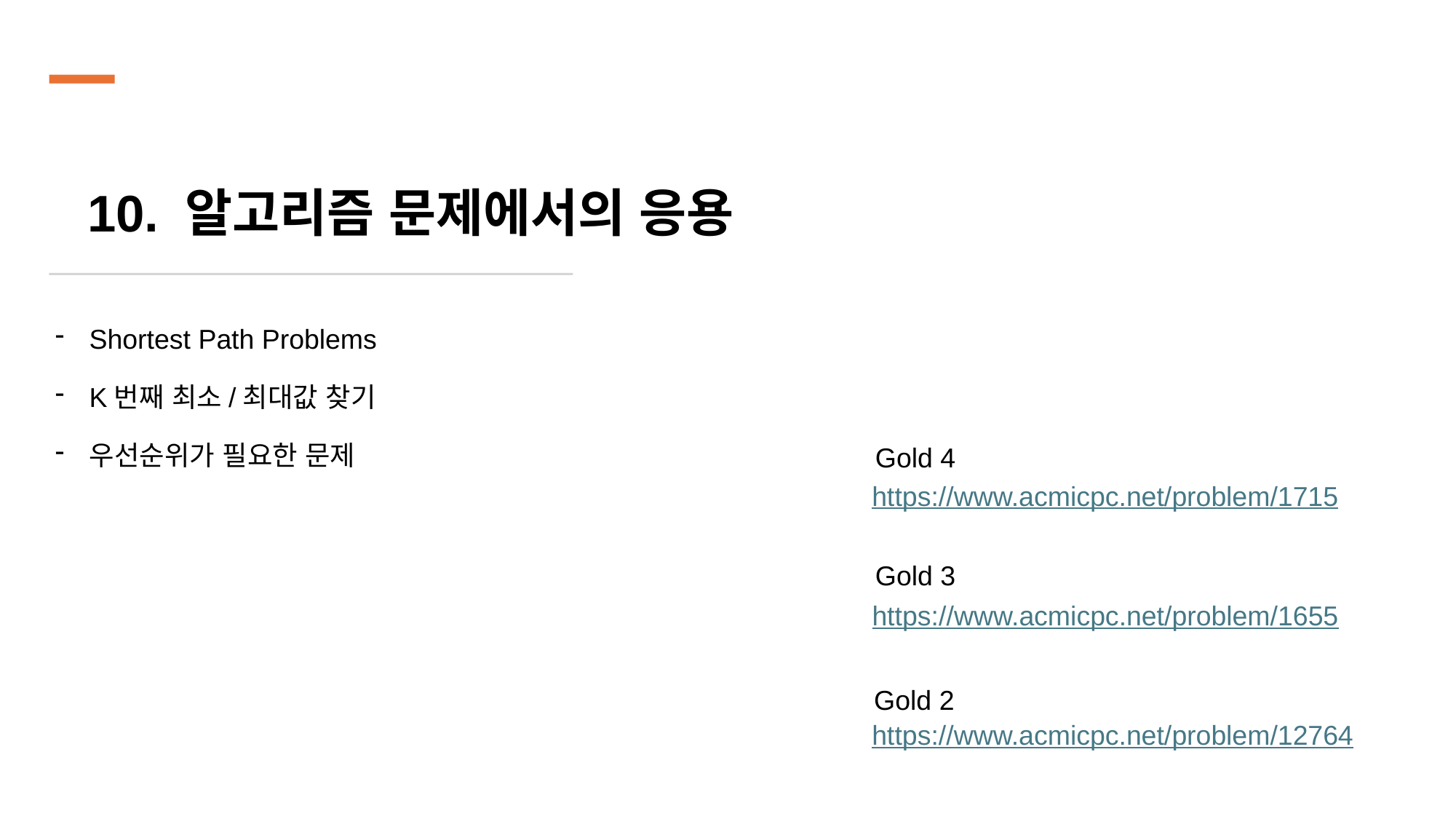

10. 알고리즘 문제에서의 응용

Shortest Path Problems
K번째 최소/최대값 찾기
우선순위가 필요한 문제
Gold 4
https://www.acmicpc.net/problem/1715
Gold 3
https://www.acmicpc.net/problem/1655
Gold 2
https://www.acmicpc.net/problem/12764